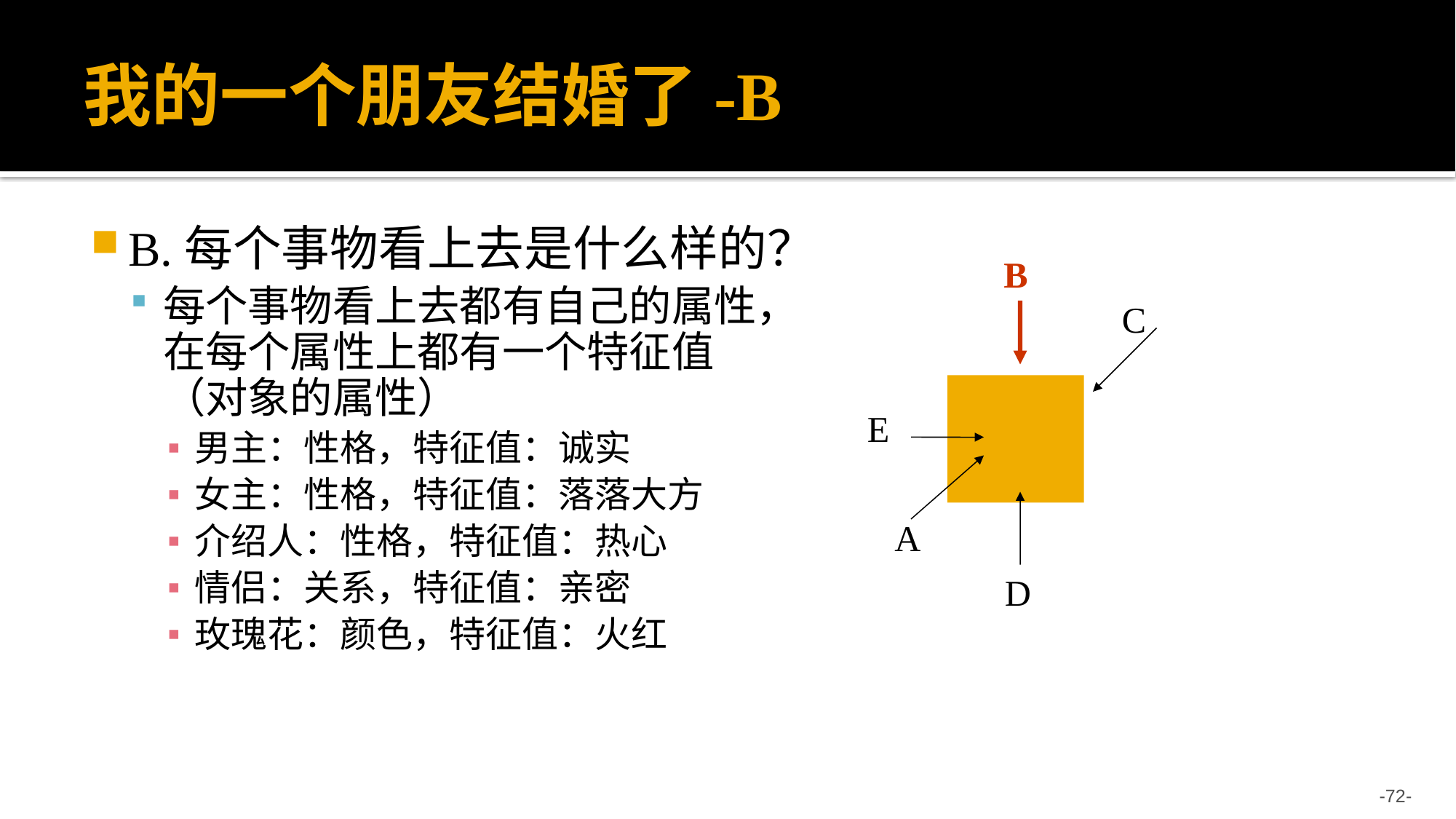

# 我的一个朋友结婚了-B
B.每个事物看上去是什么样的？
每个事物看上去都有自己的属性，在每个属性上都有一个特征值（对象的属性）
男主：性格，特征值：诚实
女主：性格，特征值：落落大方
介绍人：性格，特征值：热心
情侣：关系，特征值：亲密
玫瑰花：颜色，特征值：火红
B
C

E

A
D
-72-